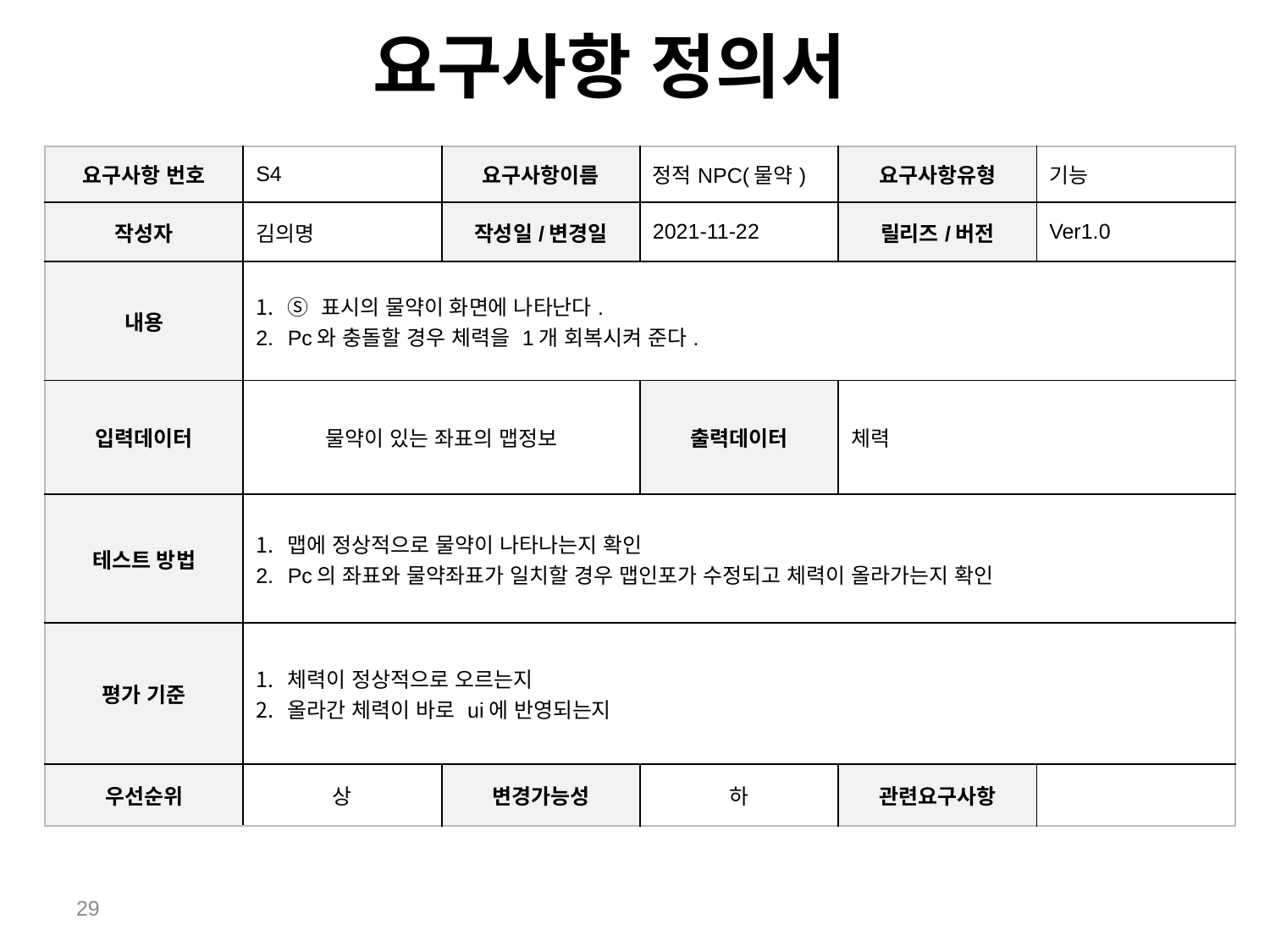

요구사항 정의서
| 요구사항 번호 | S4 | 요구사항이름 | 정적NPC(물약) | 요구사항유형 | 기능 |
| --- | --- | --- | --- | --- | --- |
| 작성자 | 김의명 | 작성일/변경일 | 2021-11-22 | 릴리즈/버전 | Ver1.0 |
| 내용 | Ⓢ 표시의 물약이 화면에 나타난다. Pc와 충돌할 경우 체력을 1개 회복시켜 준다. |  |  |  |  |
| 입력데이터 | 물약이 있는 좌표의 맵정보 |  | 출력데이터 | 체력 |  |
| 테스트 방법 | 맵에 정상적으로 물약이 나타나는지 확인 Pc의 좌표와 물약좌표가 일치할 경우 맵인포가 수정되고 체력이 올라가는지 확인 |  |  |  |  |
| 평가 기준 | 체력이 정상적으로 오르는지 올라간 체력이 바로 ui에 반영되는지 |  |  |  |  |
| 우선순위 | 상 | 변경가능성 | 하 | 관련요구사항 |  |
29